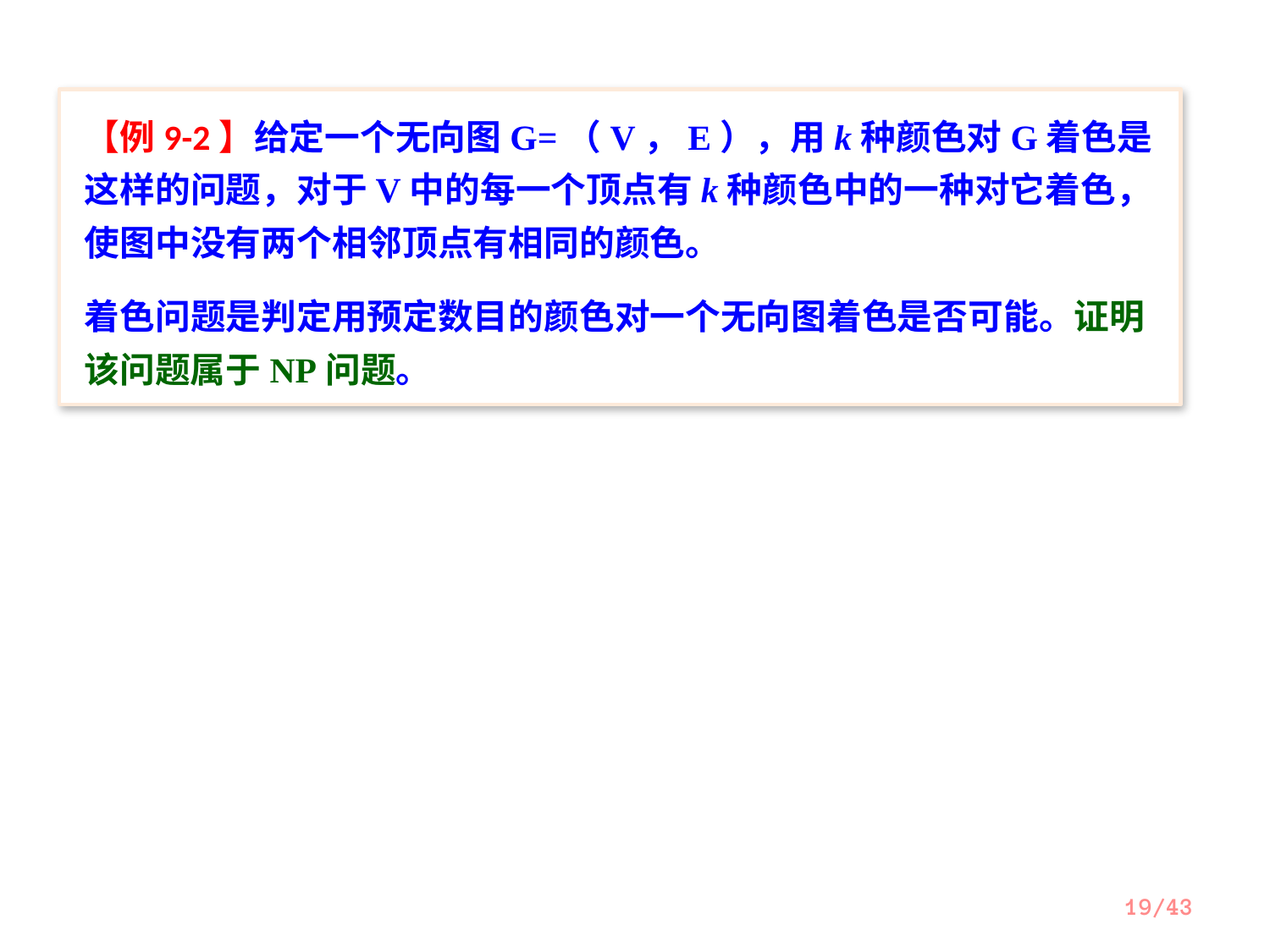

【例9-2】给定一个无向图G=（V，E），用k种颜色对G着色是这样的问题，对于V中的每一个顶点有k种颜色中的一种对它着色，使图中没有两个相邻顶点有相同的颜色。
着色问题是判定用预定数目的颜色对一个无向图着色是否可能。证明该问题属于NP问题。
19/43